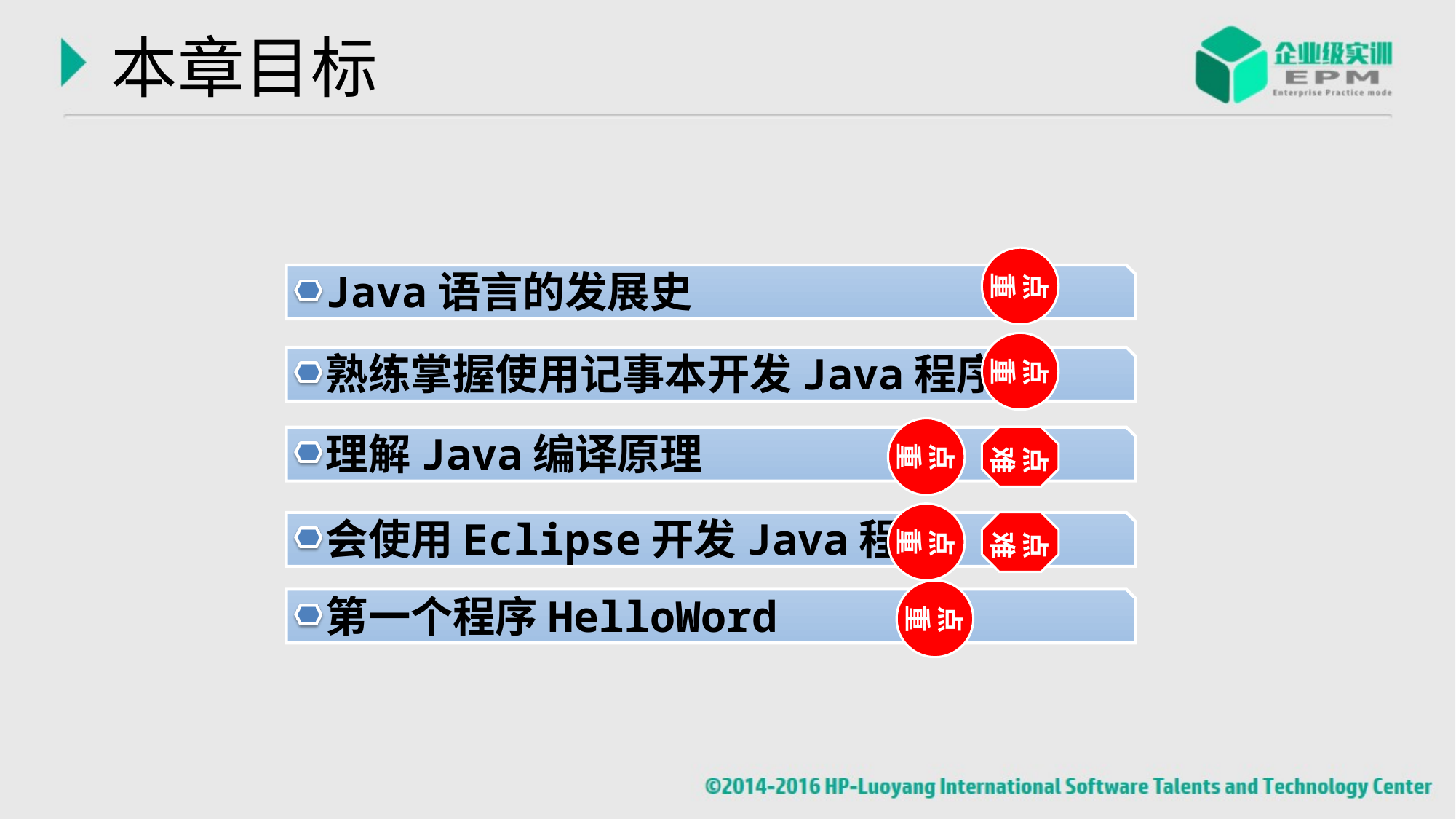

# 本章目标
点重
Java语言的发展史
点重
熟练掌握使用记事本开发Java程序
点重
点难
理解Java编译原理
点重
点难
会使用Eclipse开发Java程序
点重
第一个程序HelloWord